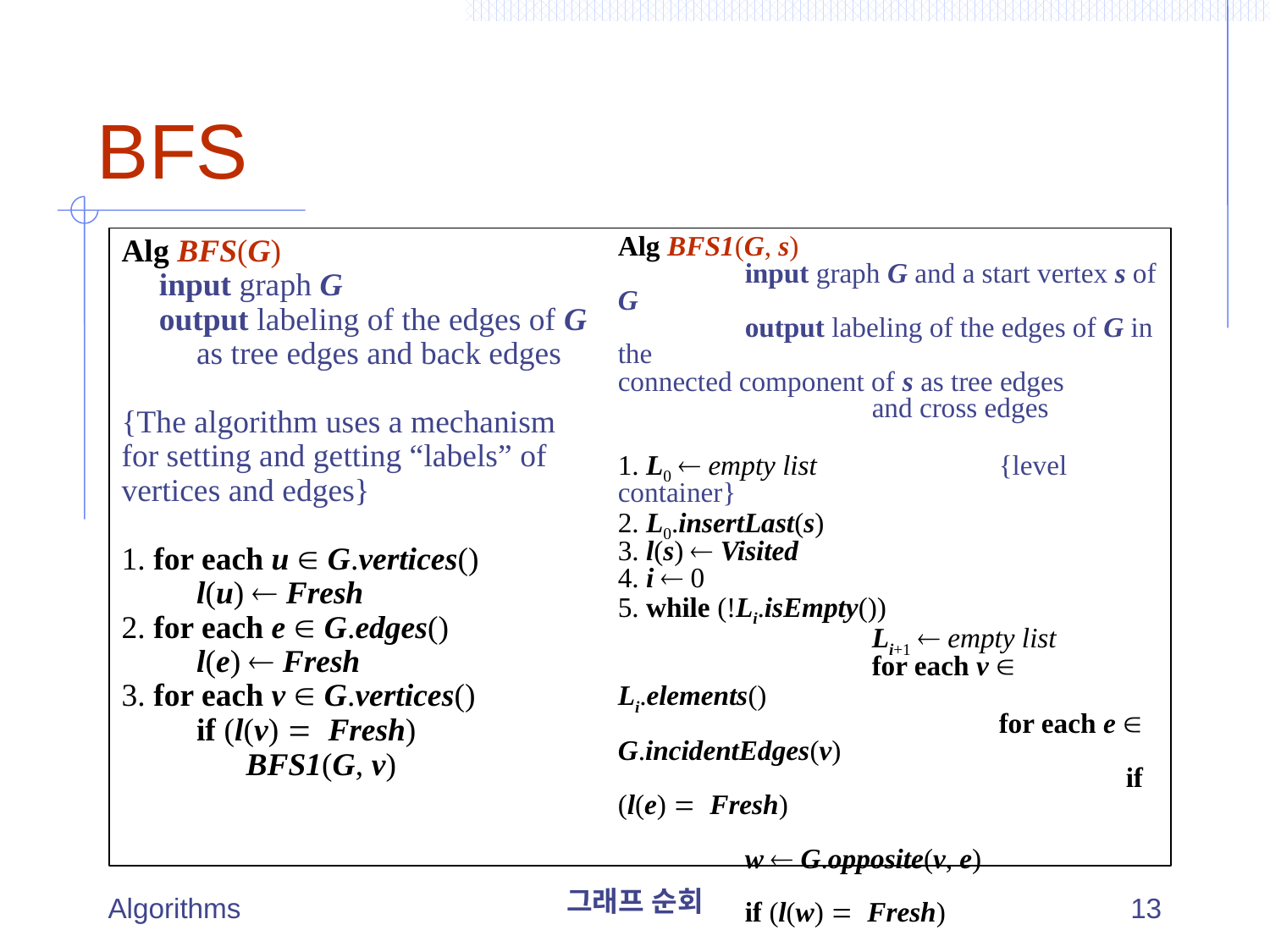

# BFS

Alg BFS(G)
	input graph G
	output labeling of the edges of G 		as tree edges and back edges

{The algorithm uses a mechanism for setting and getting “labels” of vertices and edges}

1. for each u ∈ G.vertices()
		l(u) ← Fresh
2. for each e ∈ G.edges()
		l(e) ← Fresh
3. for each v ∈ G.vertices()
		if (l(v) = Fresh)
			BFS1(G, v)
Alg BFS1(G, s)
	input graph G and a start vertex s of G
	output labeling of the edges of G in the 				connected component of s as tree edges 			and cross edges

1. L0 ← empty list	 	{level container}
2. L0.insertLast(s)
3. l(s) ← Visited
4. i ← 0
5. while (!Li.isEmpty())
		Li+1 ← empty list
		for each v ∈ Li.elements()
			for each e ∈ G.incidentEdges(v)
				if (l(e) = Fresh)
					w ← G.opposite(v, e)
					if (l(w) = Fresh)
						l(e) ← Tree
						l(w) ← Visited
						Li+1.insertLast(w)
					else
						l(e) ← Cross
		i ← i + 1
Algorithms
그래프 순회
13